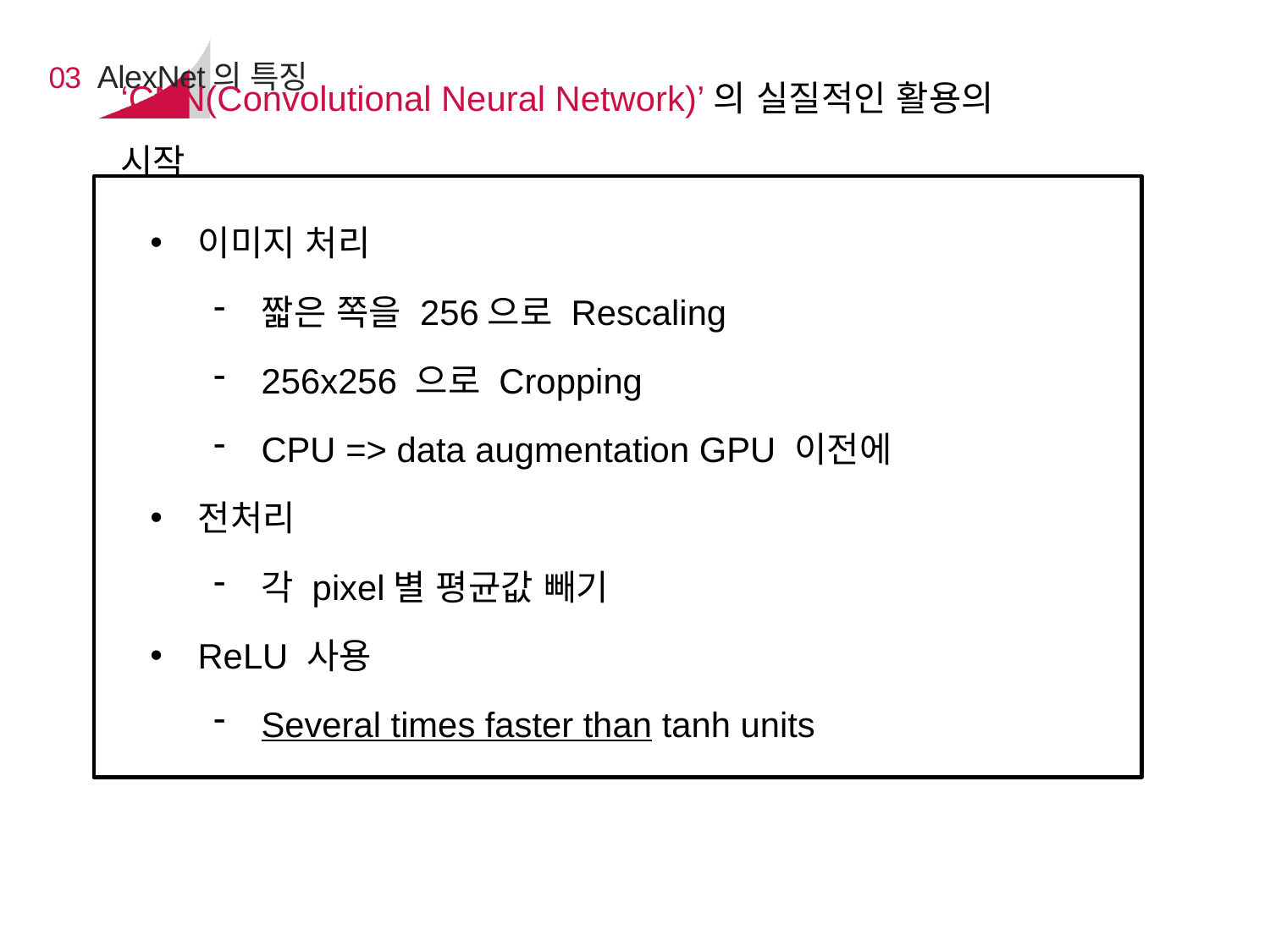

# 03  AlexNet의 특징
‘CNN(Convolutional Neural Network)’의 실질적인 활용의 시작

이미지 처리
짧은 쪽을 256으로 Rescaling
256x256 으로 Cropping
CPU => data augmentation GPU 이전에
전처리
각 pixel별 평균값 빼기
ReLU 사용
Several times faster than tanh units